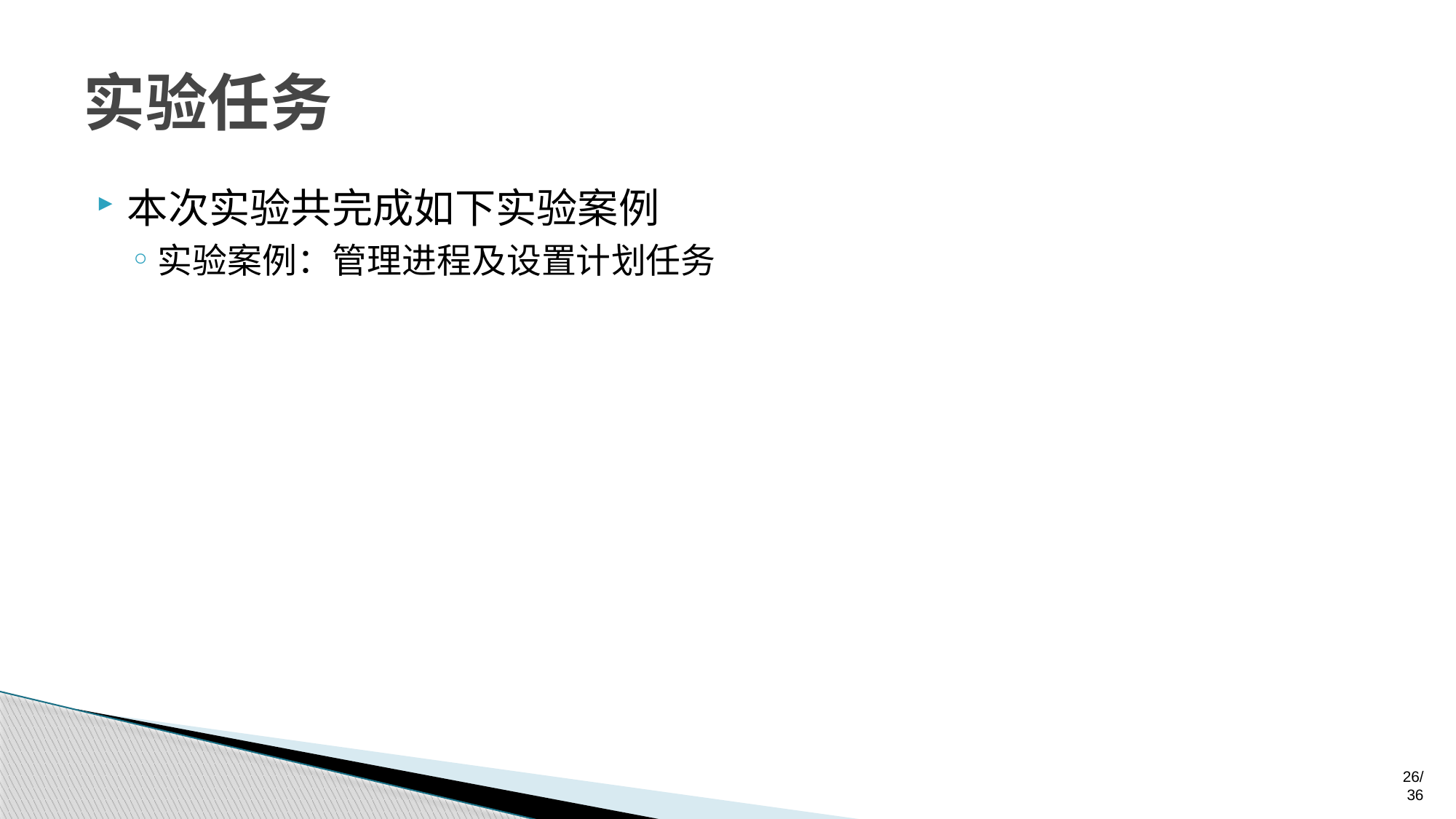

# 实验任务
本次实验共完成如下实验案例
实验案例：管理进程及设置计划任务
26/36